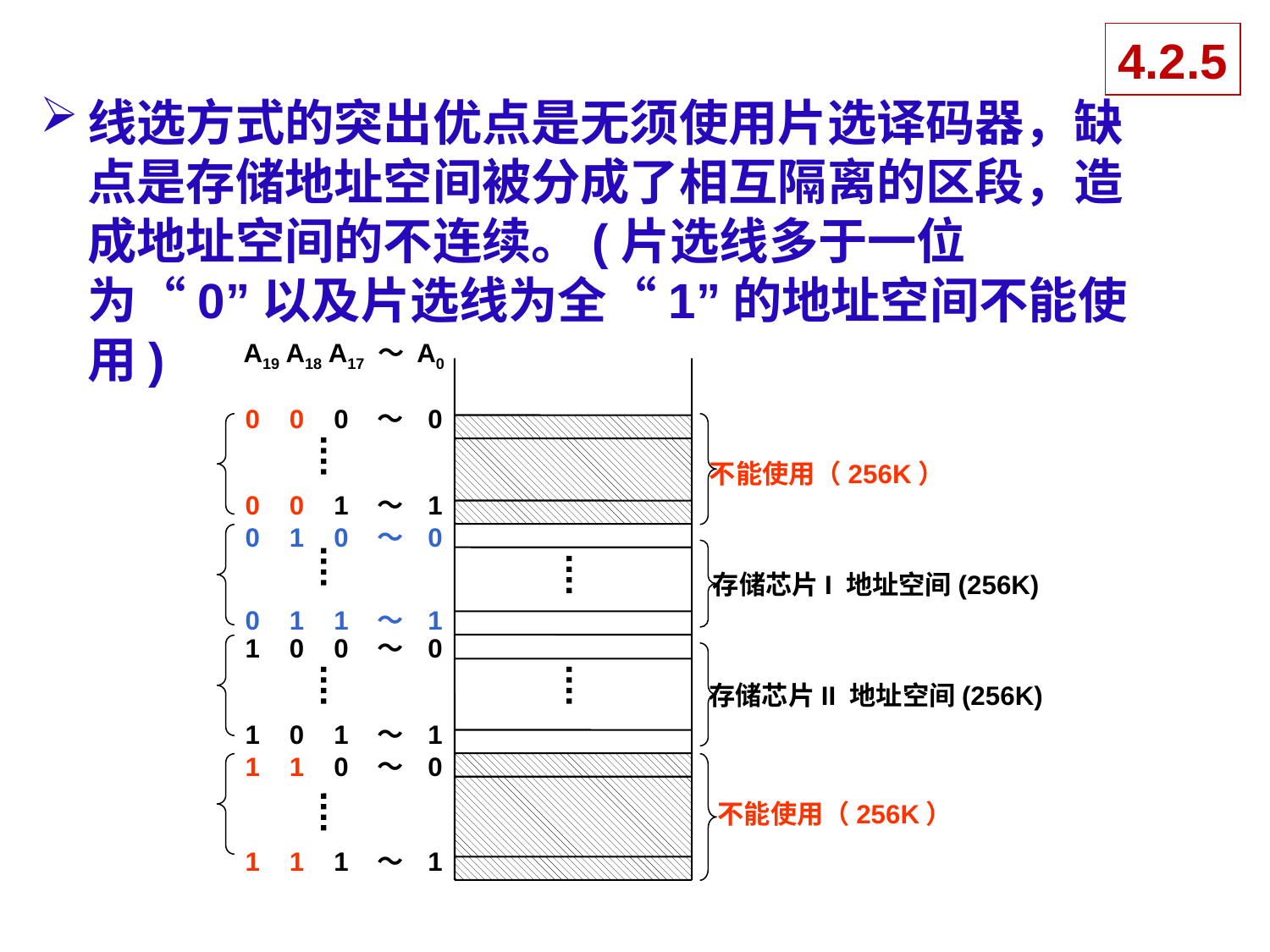

4.2.5
线选方式的突出优点是无须使用片选译码器，缺点是存储地址空间被分成了相互隔离的区段，造成地址空间的不连续。(片选线多于一位为“0”以及片选线为全“1”的地址空间不能使用)

A19 A18 A17 ～ A0

0    0    0   ～   0

不能使用（256K）
0    0    1   ～   1

0    1    0   ～   0

存储芯片I 地址空间(256K)

0    1    1   ～   1

1    0    0   ～   0

存储芯片II 地址空间(256K)

1    0    1   ～   1

1    1    0   ～   0

不能使用（256K）
1    1    1   ～   1